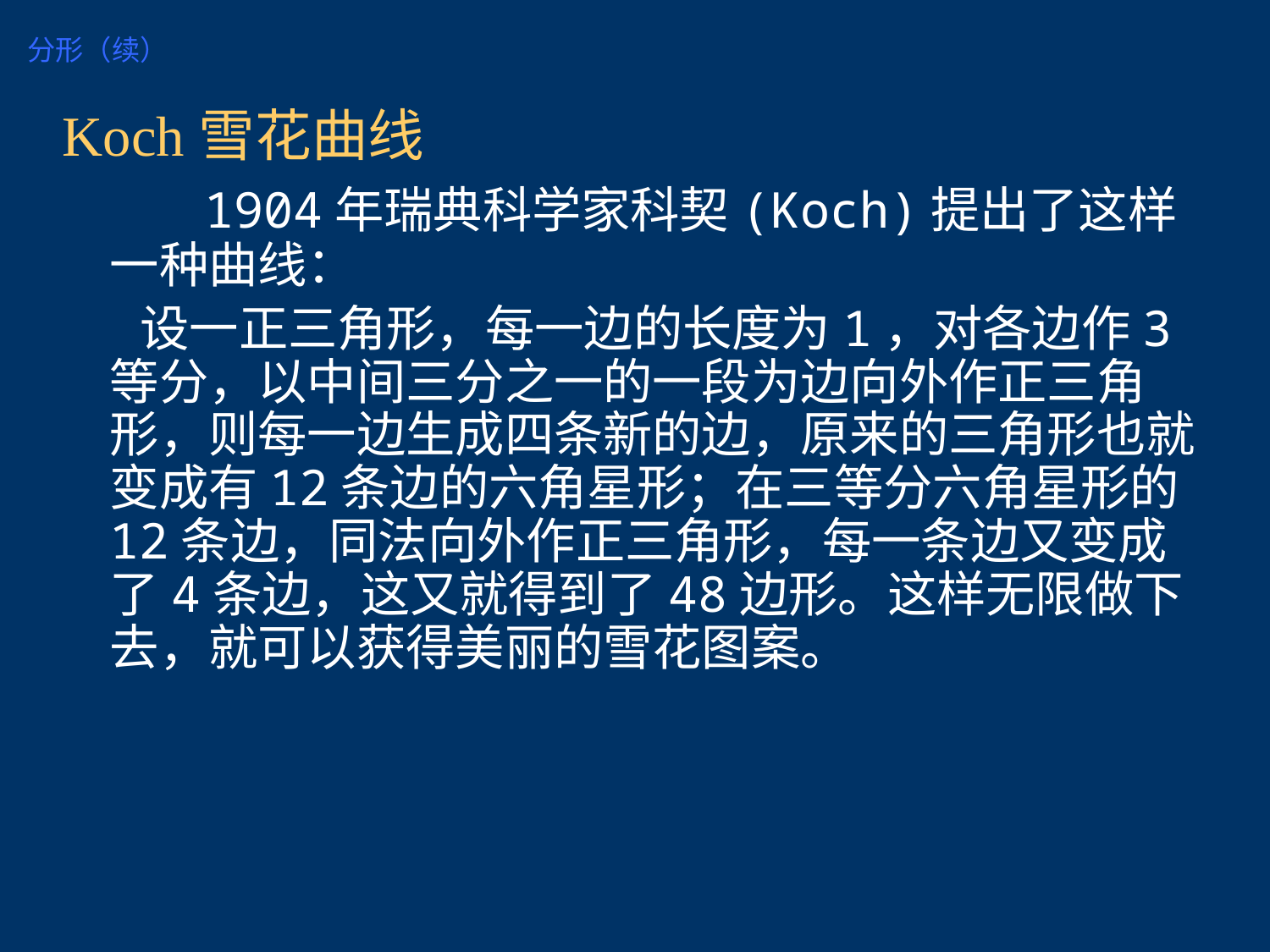

分形（续）
Koch雪花曲线
          1904年瑞典科学家科契(Koch)提出了这样一种曲线：
      设一正三角形，每一边的长度为1，对各边作3等分，以中间三分之一的一段为边向外作正三角形，则每一边生成四条新的边，原来的三角形也就变成有12条边的六角星形；在三等分六角星形的12条边，同法向外作正三角形，每一条边又变成了4条边，这又就得到了48边形。这样无限做下去，就可以获得美丽的雪花图案。